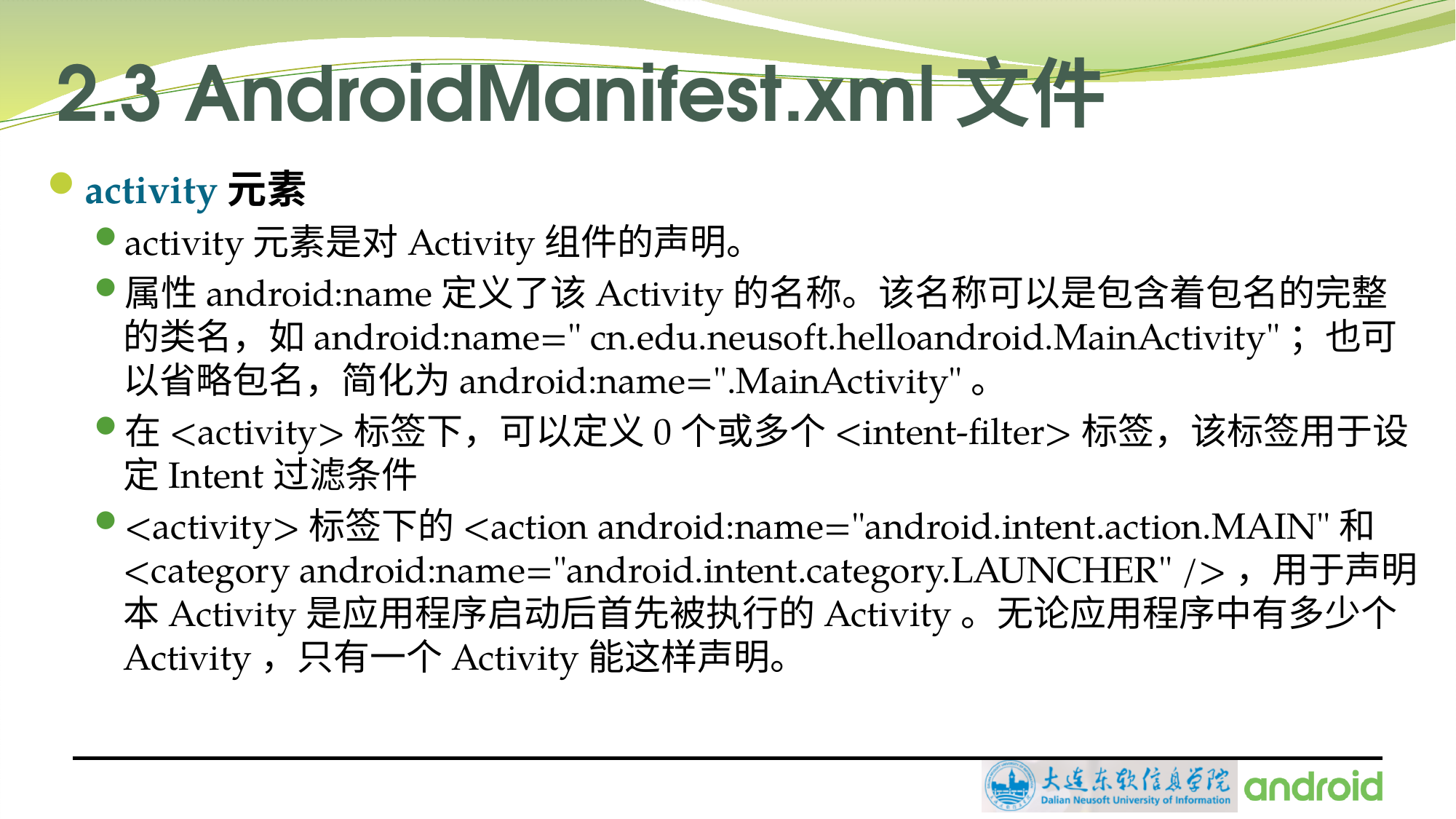

# 2.3 AndroidManifest.xml文件
activity元素
activity元素是对Activity组件的声明。
属性android:name定义了该Activity的名称。该名称可以是包含着包名的完整的类名，如android:name=" cn.edu.neusoft.helloandroid.MainActivity"；也可以省略包名，简化为android:name=".MainActivity"。
在<activity>标签下，可以定义0个或多个<intent-filter>标签，该标签用于设定Intent过滤条件
<activity>标签下的<action android:name="android.intent.action.MAIN"和<category android:name="android.intent.category.LAUNCHER" />，用于声明本Activity是应用程序启动后首先被执行的Activity。无论应用程序中有多少个Activity，只有一个Activity能这样声明。